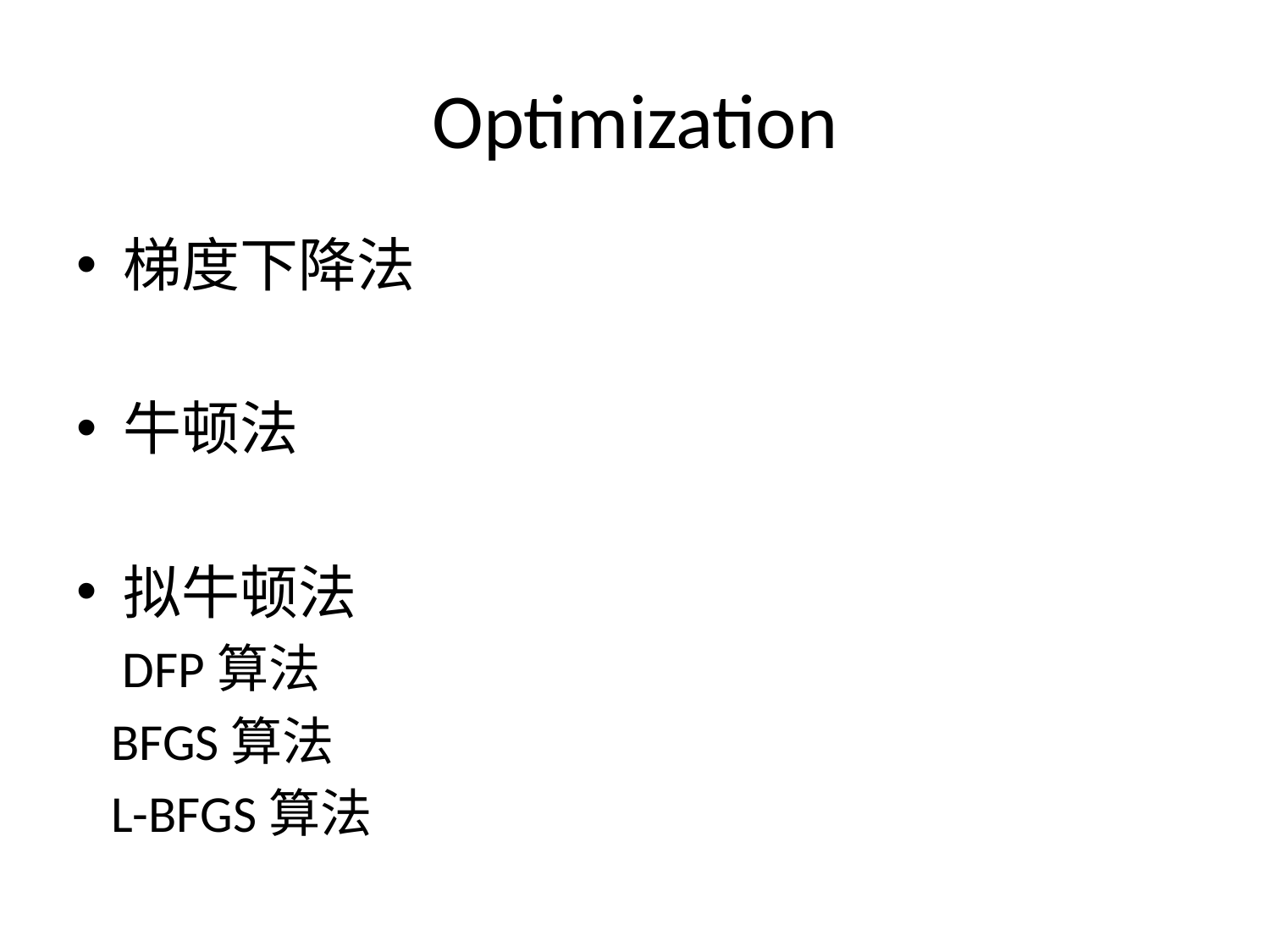

# Optimization
梯度下降法

牛顿法

拟牛顿法
    DFP算法
   BFGS算法
   L-BFGS算法